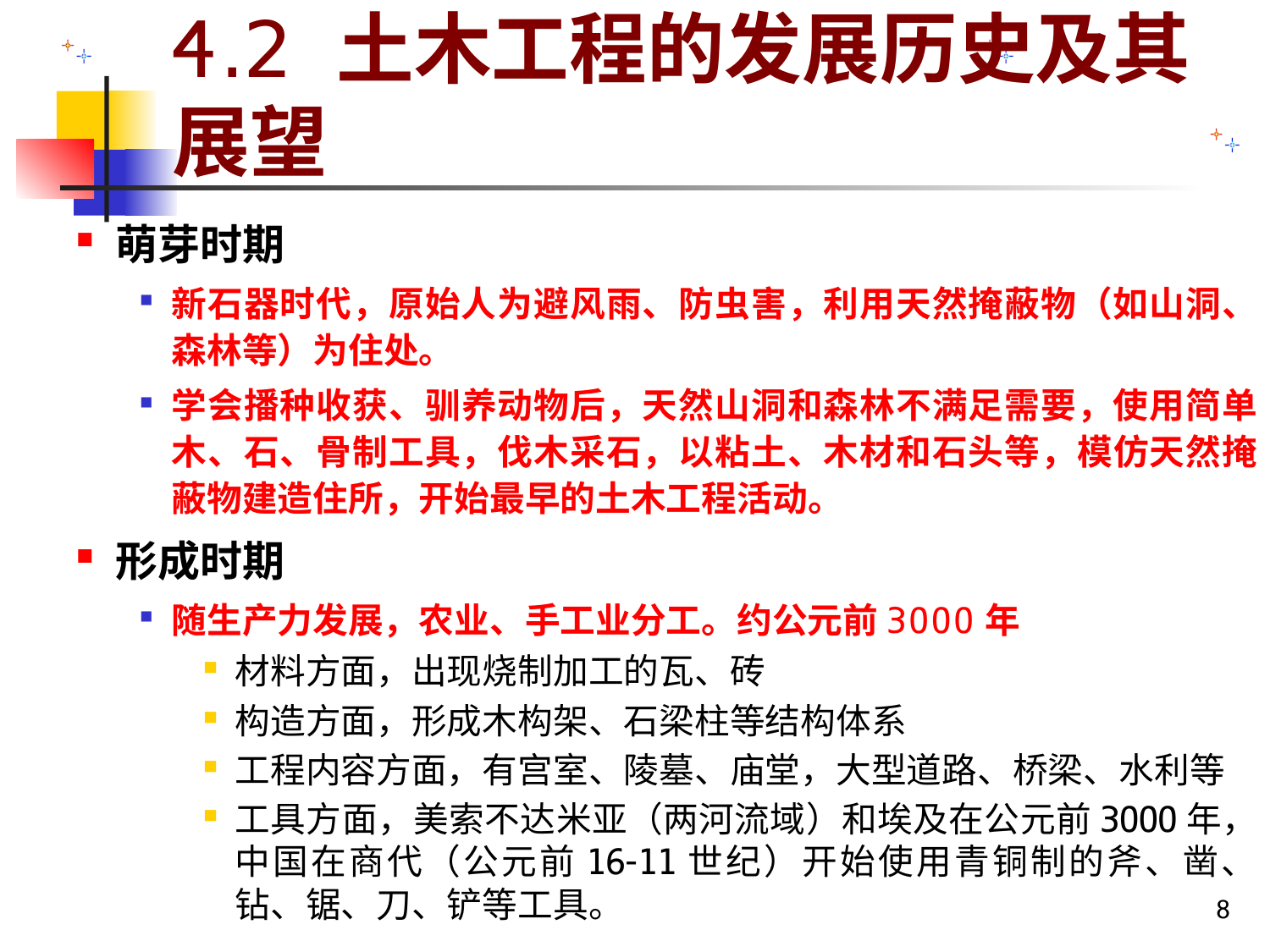

# 4.2 土木工程的发展历史及其展望
萌芽时期
新石器时代，原始人为避风雨、防虫害，利用天然掩蔽物（如山洞、森林等）为住处。
学会播种收获、驯养动物后，天然山洞和森林不满足需要，使用简单木、石、骨制工具，伐木采石，以粘土、木材和石头等，模仿天然掩蔽物建造住所，开始最早的土木工程活动。
形成时期
随生产力发展，农业、手工业分工。约公元前3000年
材料方面，出现烧制加工的瓦、砖
构造方面，形成木构架、石梁柱等结构体系
工程内容方面，有宫室、陵墓、庙堂，大型道路、桥梁、水利等
工具方面，美索不达米亚（两河流域）和埃及在公元前3000年，中国在商代（公元前16-11世纪）开始使用青铜制的斧、凿、钻、锯、刀、铲等工具。
8